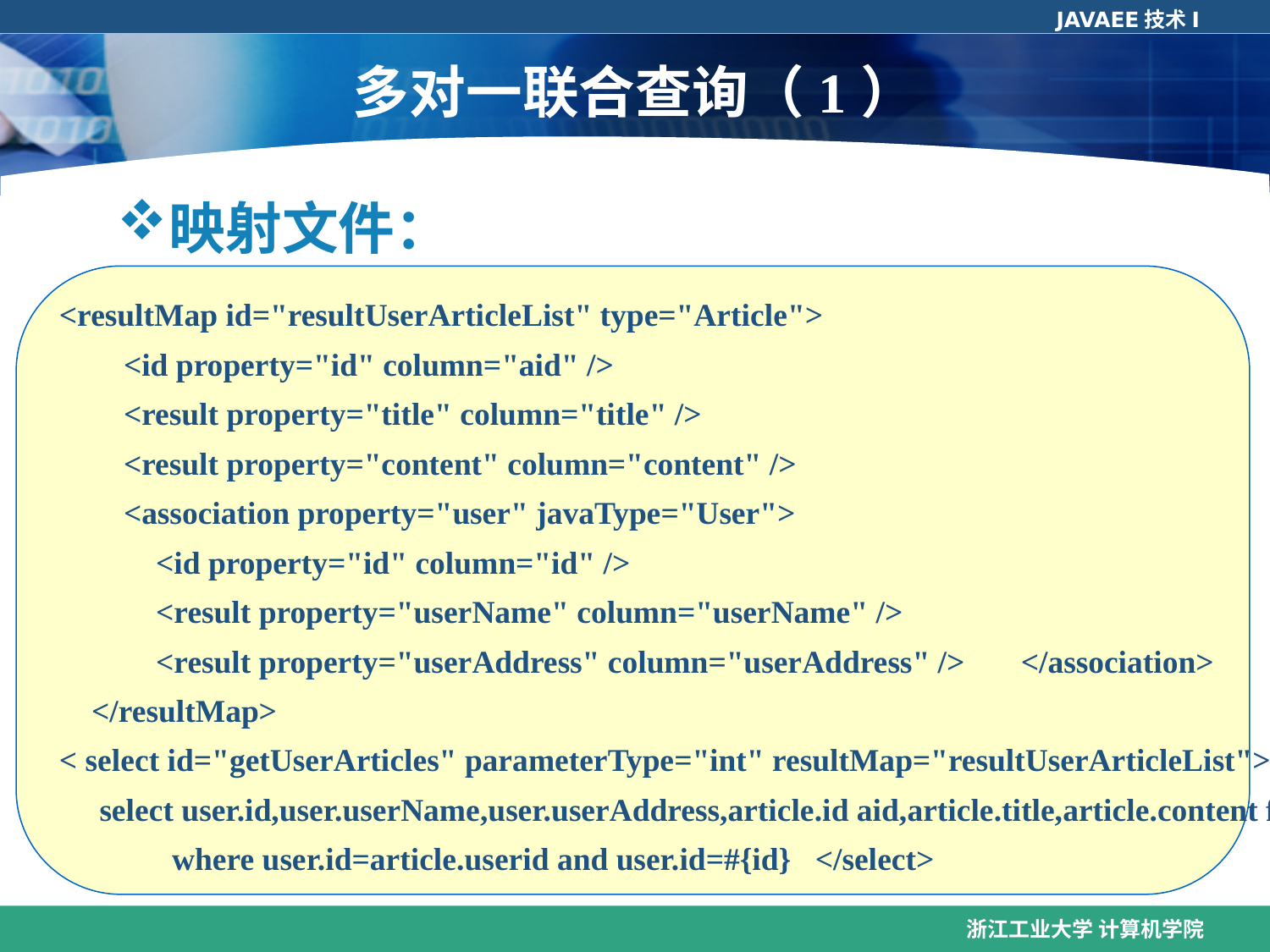

# 多对一联合查询（1）
映射文件：
<resultMap id="resultUserArticleList" type="Article">
        <id property="id" column="aid" />
        <result property="title" column="title" />
        <result property="content" column="content" />
        <association property="user" javaType="User">
            <id property="id" column="id" />
            <result property="userName" column="userName" />
            <result property="userAddress" column="userAddress" />       </association>
    </resultMap>
< select id="getUserArticles" parameterType="int" resultMap="resultUserArticleList">
     select user.id,user.userName,user.userAddress,article.id aid,article.title,article.content from user,article
              where user.id=article.userid and user.id=#{id}   </select>